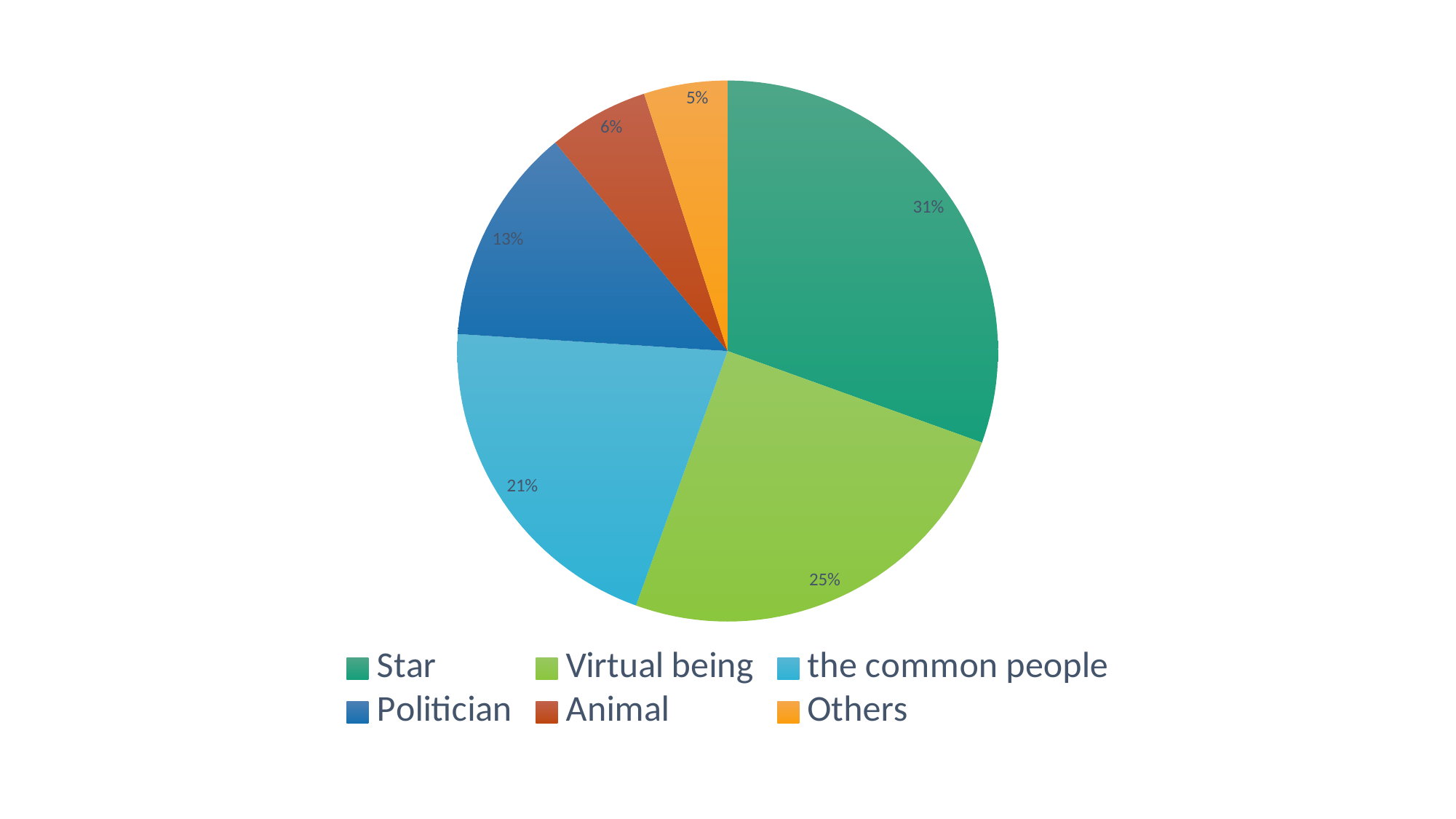

### Chart

| Category | 销售额 |
|---|---|
| Star | 12.2 |
| Virtual being | 10.0 |
| the common people | 8.2 |
| Politician | 5.2 |
| Animal | 2.4 |
| Others | 2.0 |